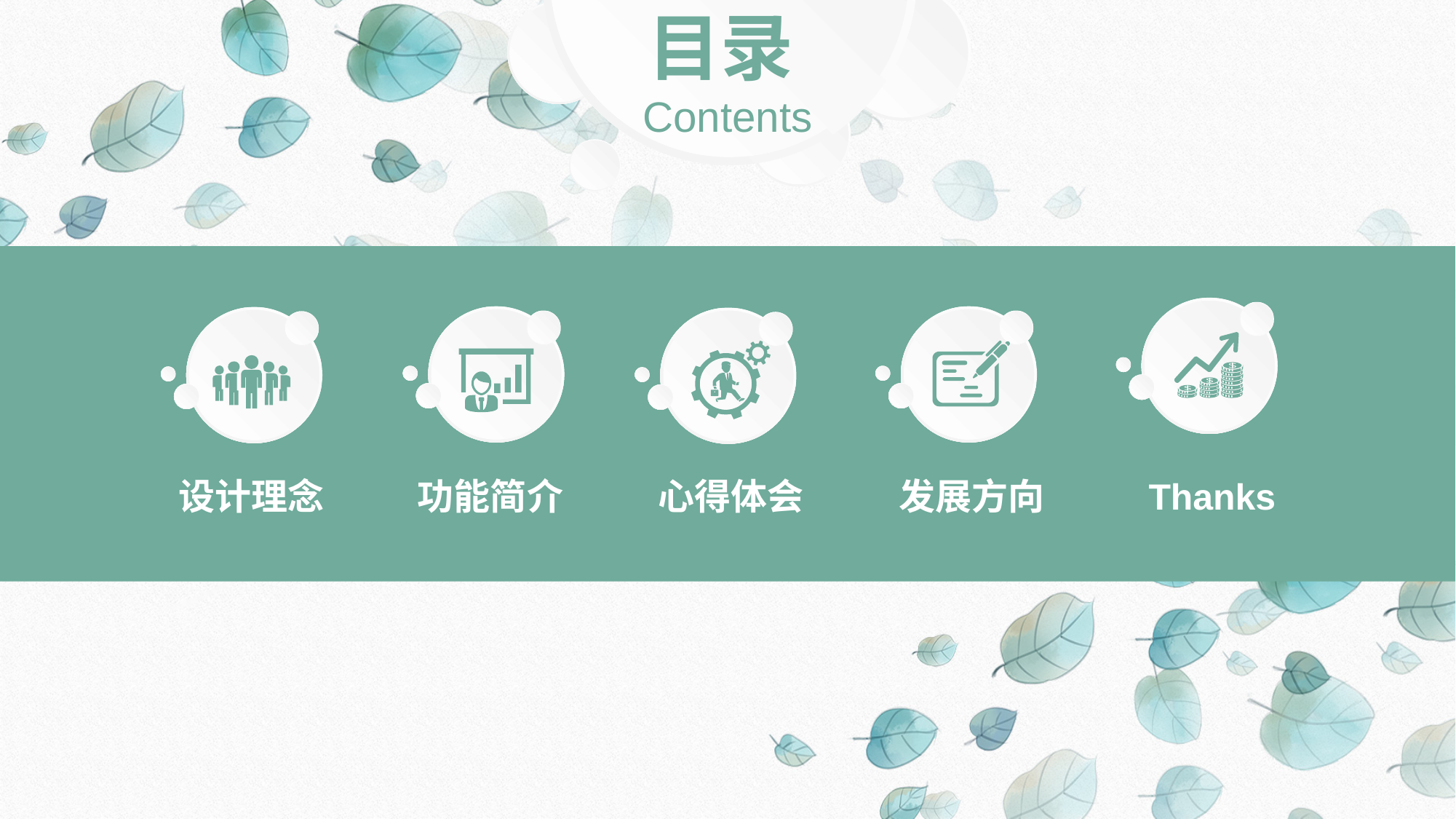

目录
Contents

设计理念
功能简介
心得体会
发展方向
Thanks